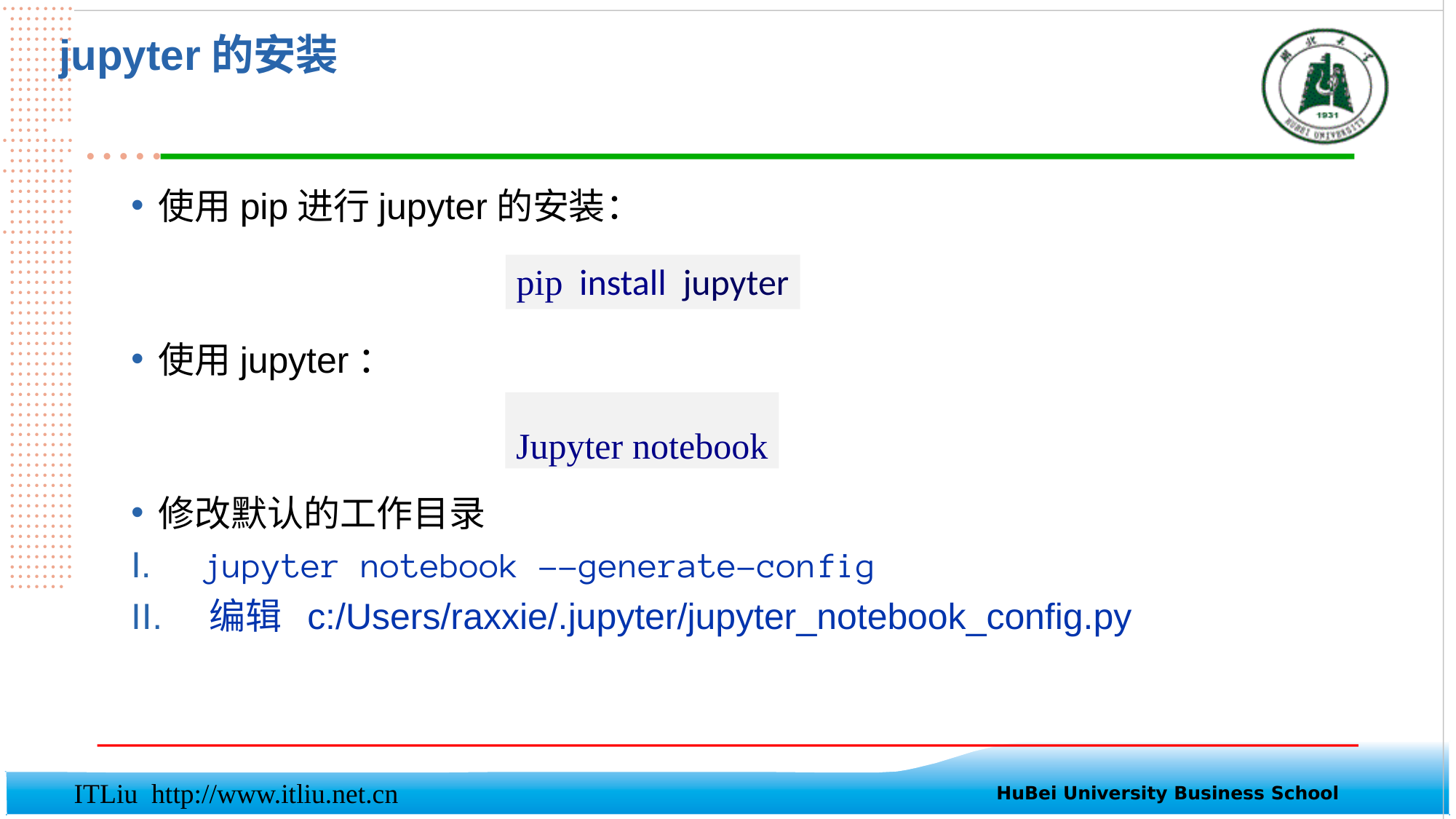

jupyter的安装
使用pip进行jupyter的安装：

使用jupyter：

修改默认的工作目录
 jupyter notebook --generate-config
 编辑  c:/Users/raxxie/.jupyter/jupyter_notebook_config.py
pip install jupyter

Jupyter notebook